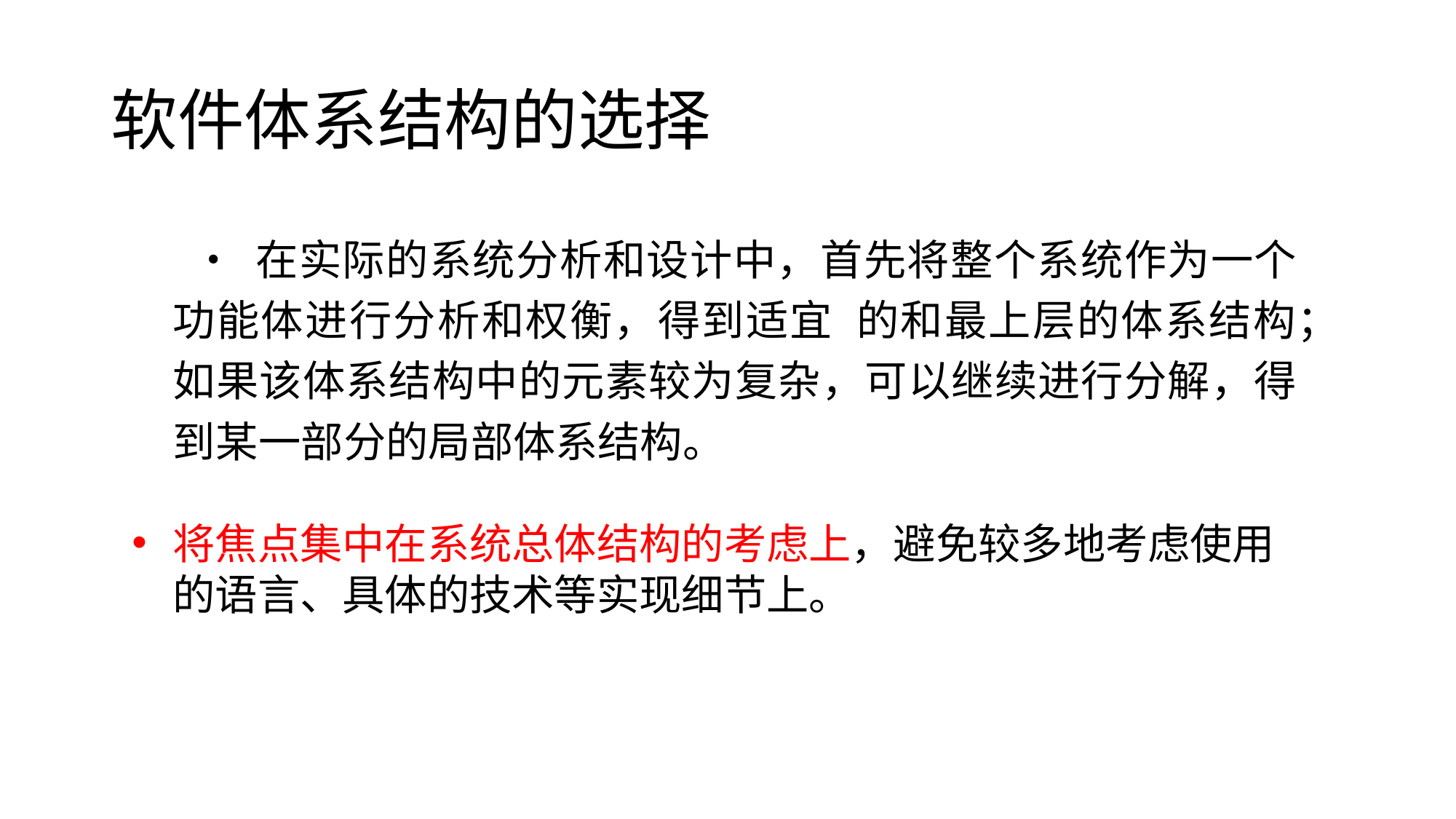

# 软件体系结构的选择
• 在实际的系统分析和设计中，首先将整个系统作为一个功能体进行分析和权衡，得到适宜  的和最上层的体系结构；如果该体系结构中的元素较为复杂，可以继续进行分解，得到某一部分的局部体系结构。

将焦点集中在系统总体结构的考虑上，避免较多地考虑使用的语言、具体的技术等实现细节上。